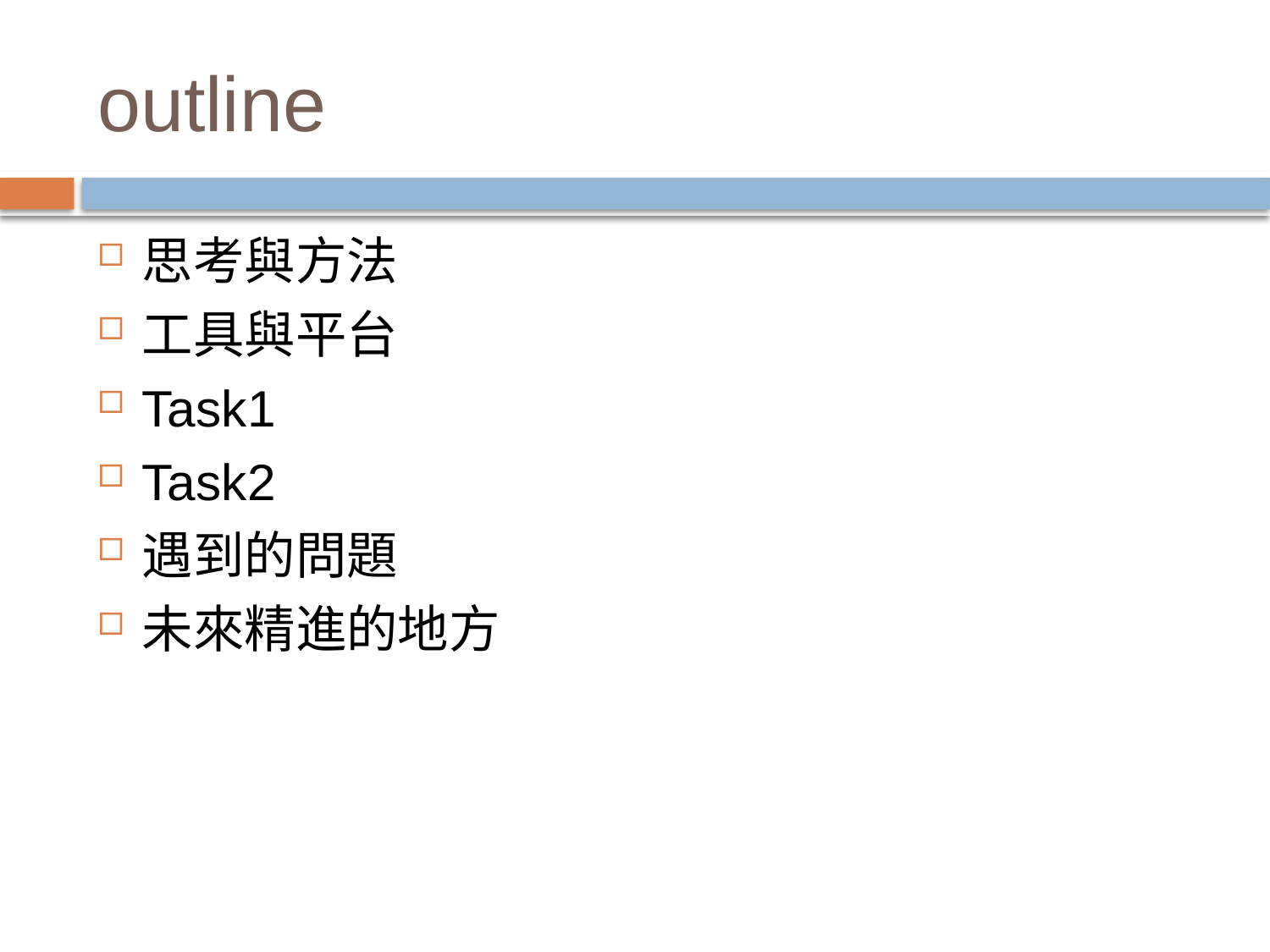

# outline
思考與方法
工具與平台
Task1
Task2
遇到的問題
未來精進的地方